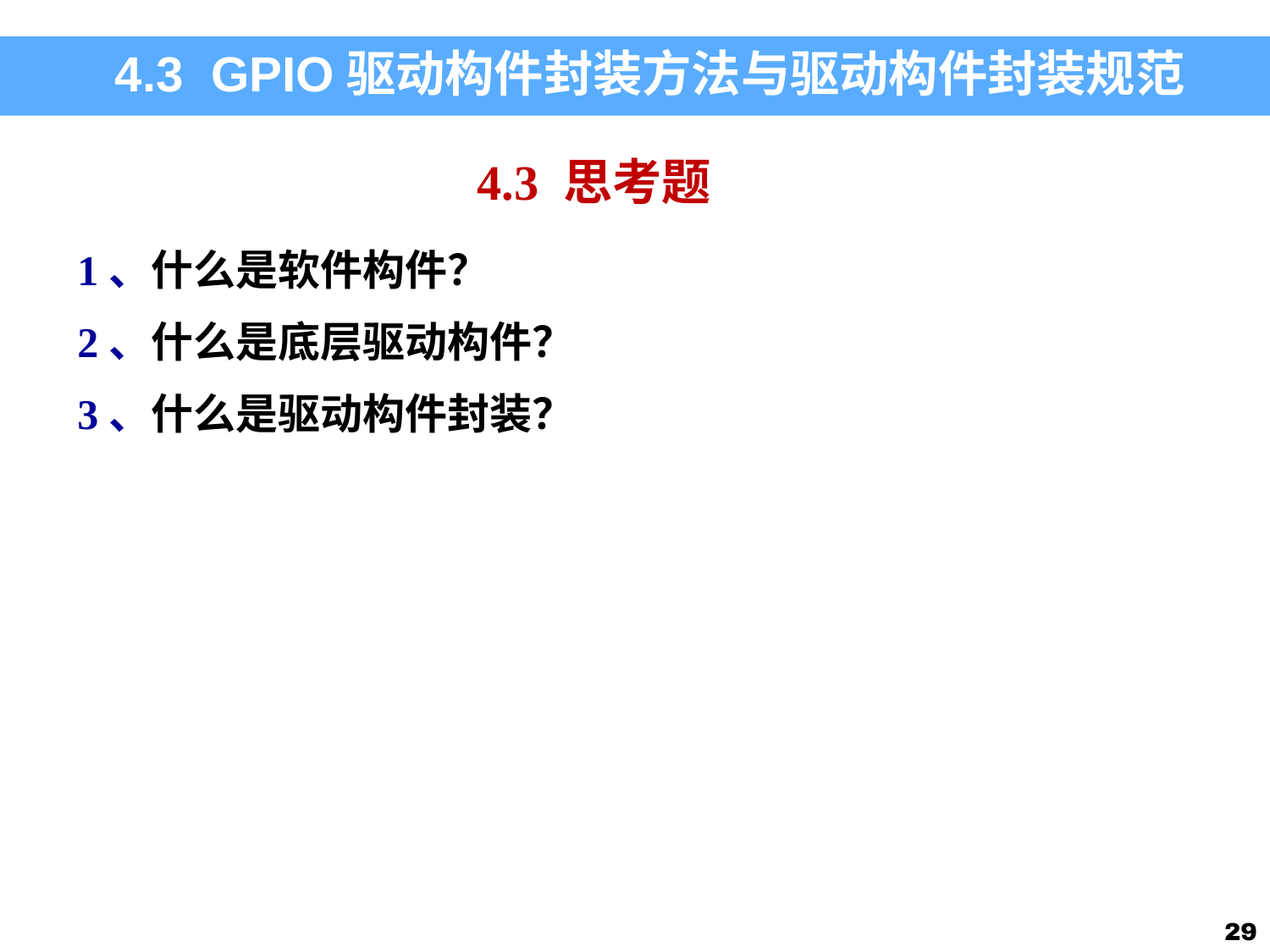

4.3  GPIO驱动构件封装方法与驱动构件封装规范
4.3 思考题
1、什么是软件构件？
2、什么是底层驱动构件？
3、什么是驱动构件封装？
29